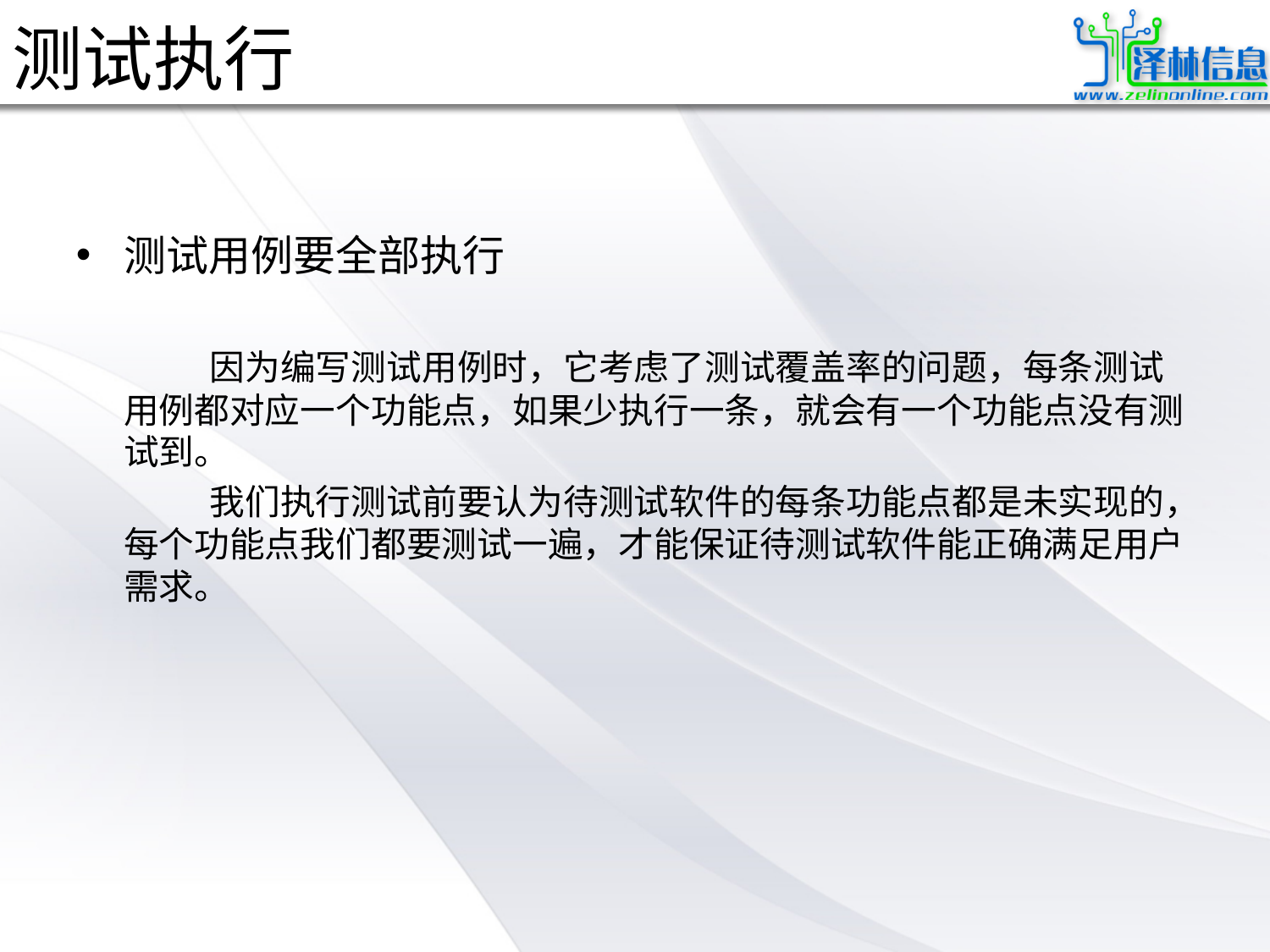

# 测试执行

测试用例要全部执行

                因为编写测试用例时，它考虑了测试覆盖率的问题，每条测试用例都对应一个功能点，如果少执行一条，就会有一个功能点没有测试到。
                我们执行测试前要认为待测试软件的每条功能点都是未实现的，每个功能点我们都要测试一遍，才能保证待测试软件能正确满足用户需求。